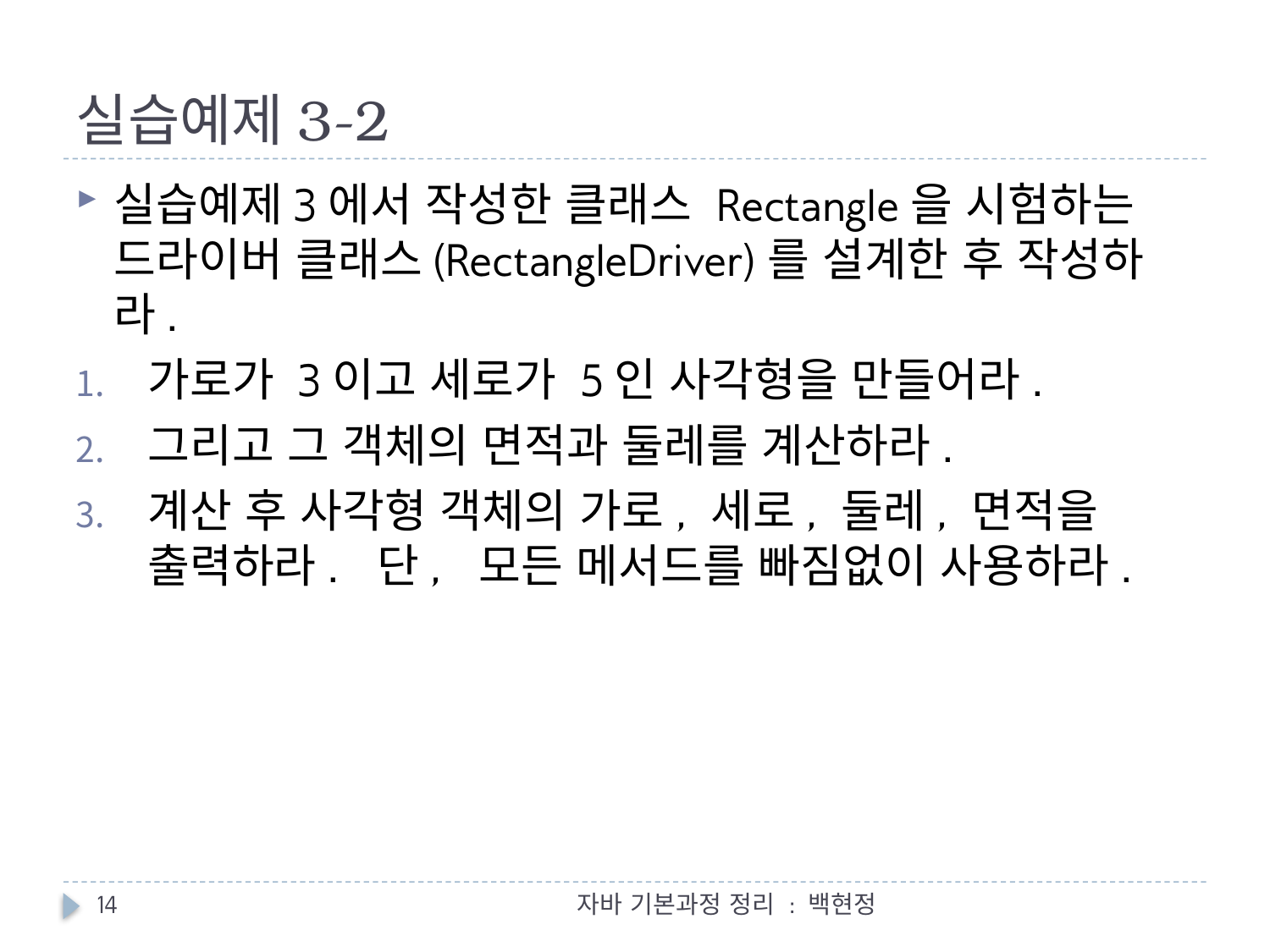

# 실습예제3-2
실습예제3에서 작성한 클래스 Rectangle을 시험하는 드라이버 클래스(RectangleDriver)를 설계한 후 작성하라.
가로가 3이고 세로가 5인 사각형을 만들어라.
그리고 그 객체의 면적과 둘레를 계산하라.
계산 후 사각형 객체의 가로, 세로, 둘레, 면적을 출력하라.  단,  모든 메서드를 빠짐없이 사용하라.
14
자바 기본과정 정리 : 백현정